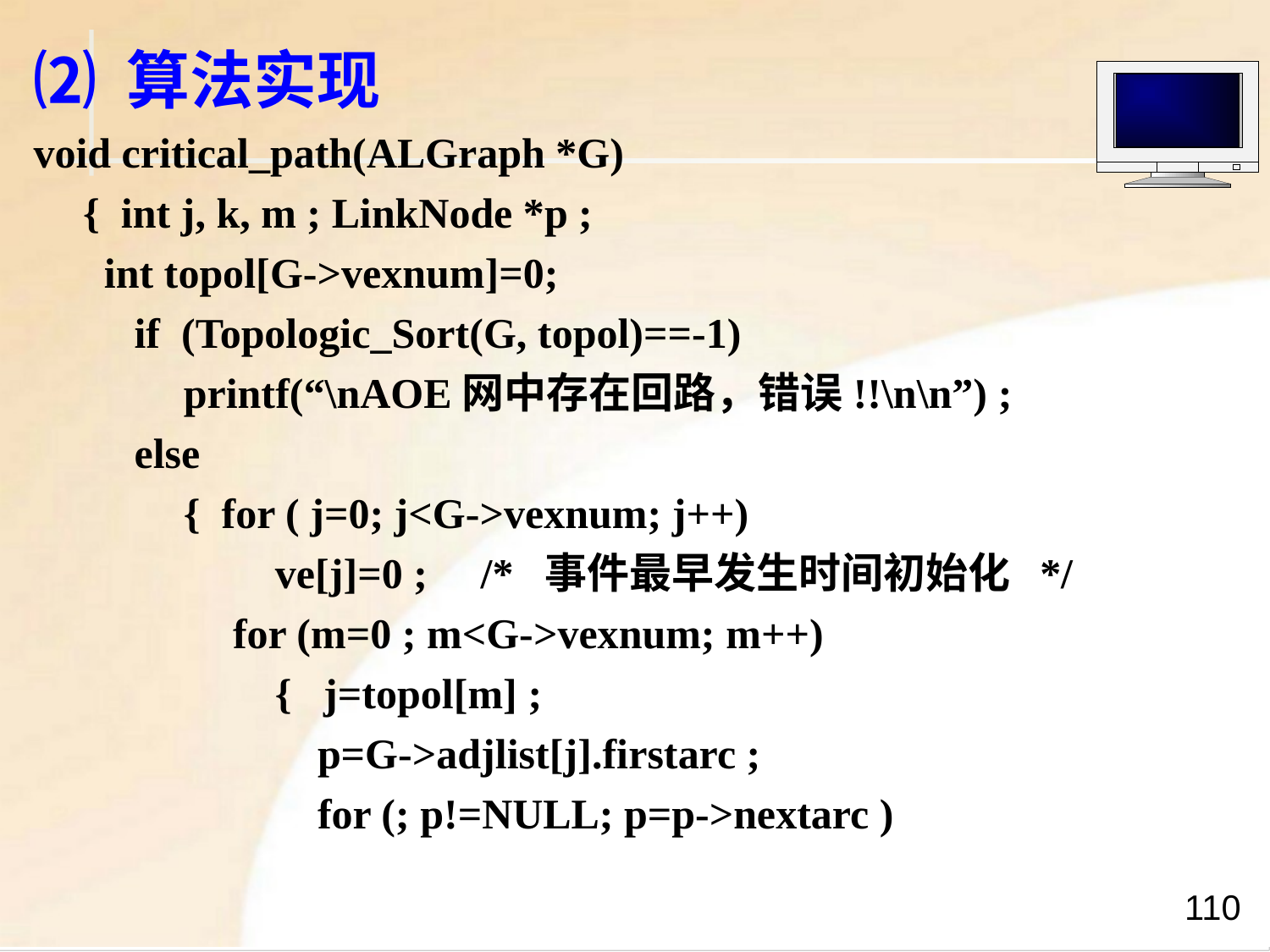

⑵ 算法实现
void critical_path(ALGraph *G)
{  int j, k, m ; LinkNode *p ;
  int topol[G->vexnum]=0;
if  (Topologic_Sort(G, topol)==-1)
printf(“\nAOE网中存在回路，错误!!\n\n”) ;
else
{  for ( j=0; j<G->vexnum; j++)
    ve[j]=0 ;     /*  事件最早发生时间初始化  */
for (m=0 ; m<G->vexnum; m++)
    {   j=topol[m] ;
        p=G->adjlist[j].firstarc ;
        for (; p!=NULL; p=p->nextarc )